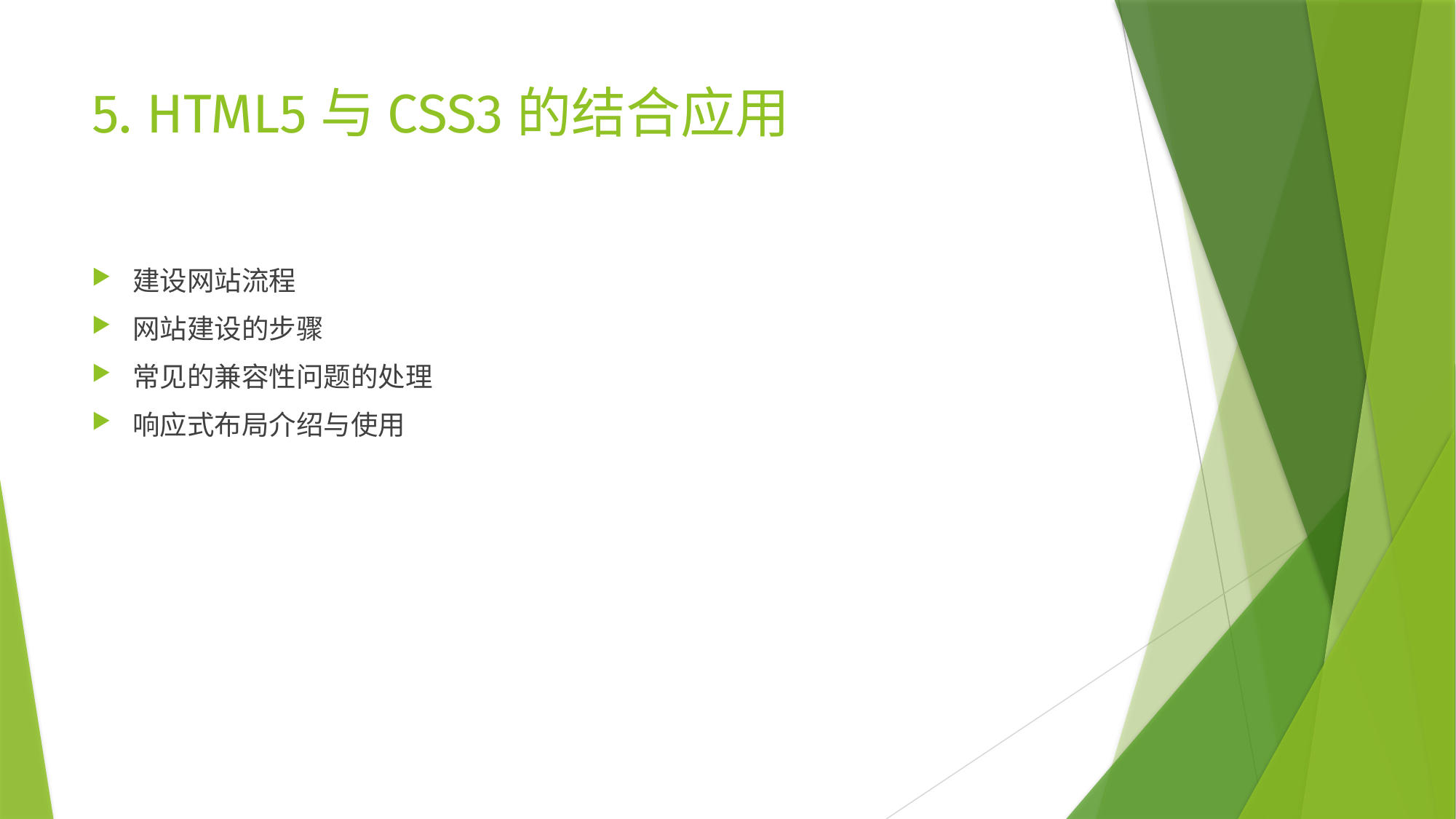

# 5. HTML5与CSS3的结合应用
建设网站流程
网站建设的步骤
常见的兼容性问题的处理
响应式布局介绍与使用